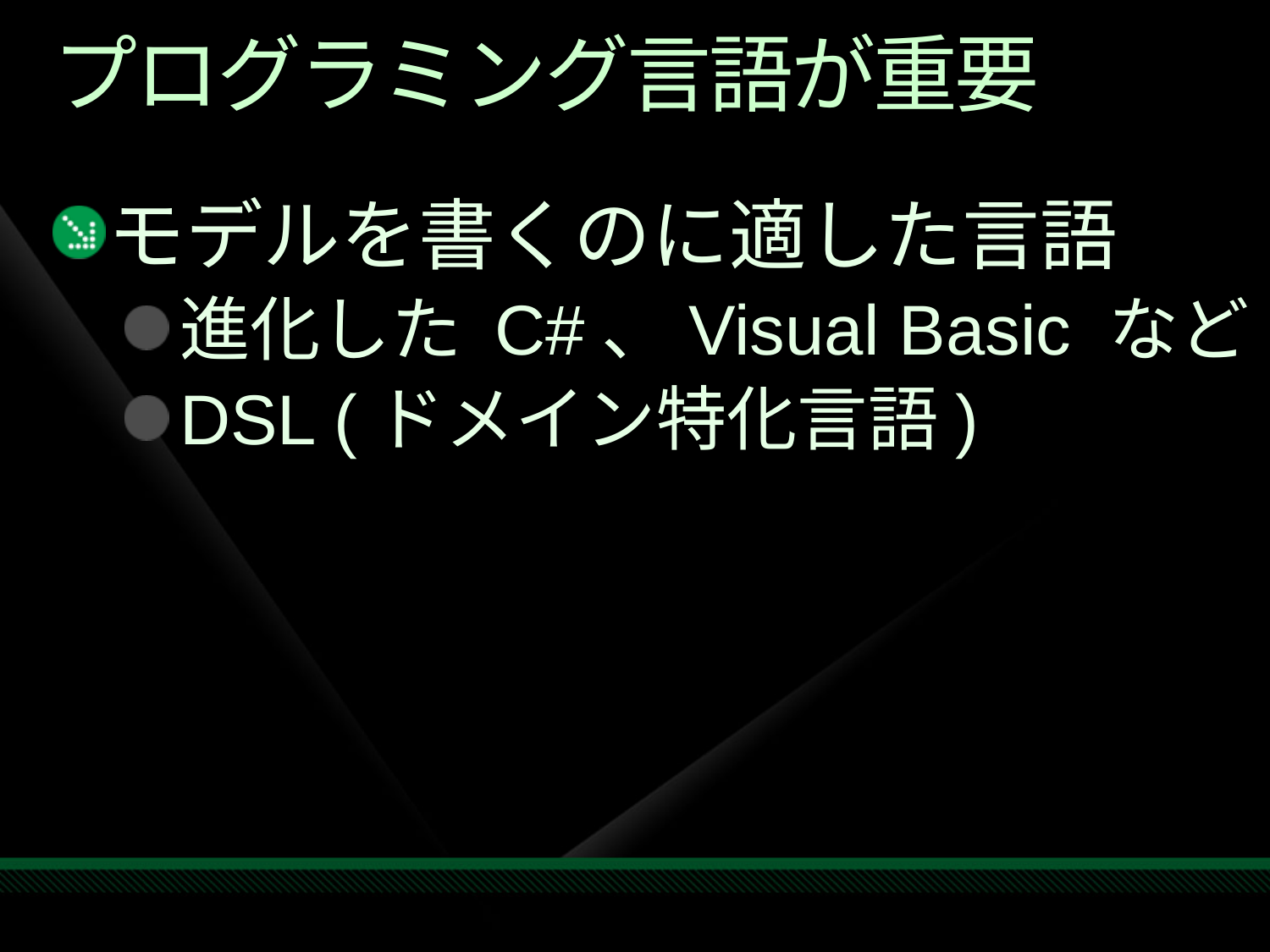

# プログラミング言語が重要
モデルを書くのに適した言語
進化した C#、Visual Basic など
DSL (ドメイン特化言語)